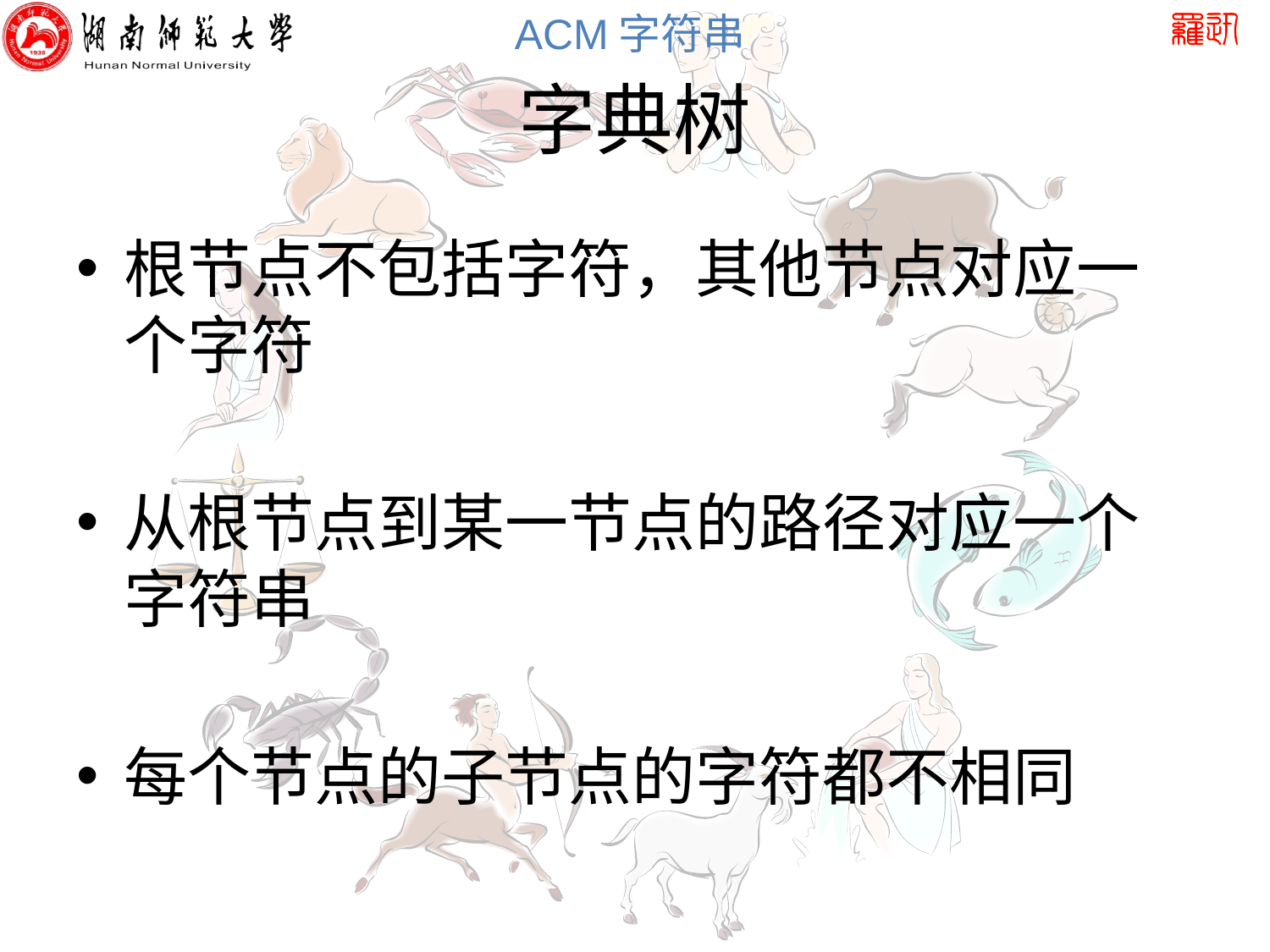

# 字典树
根节点不包括字符，其他节点对应一个字符

从根节点到某一节点的路径对应一个字符串

每个节点的子节点的字符都不相同